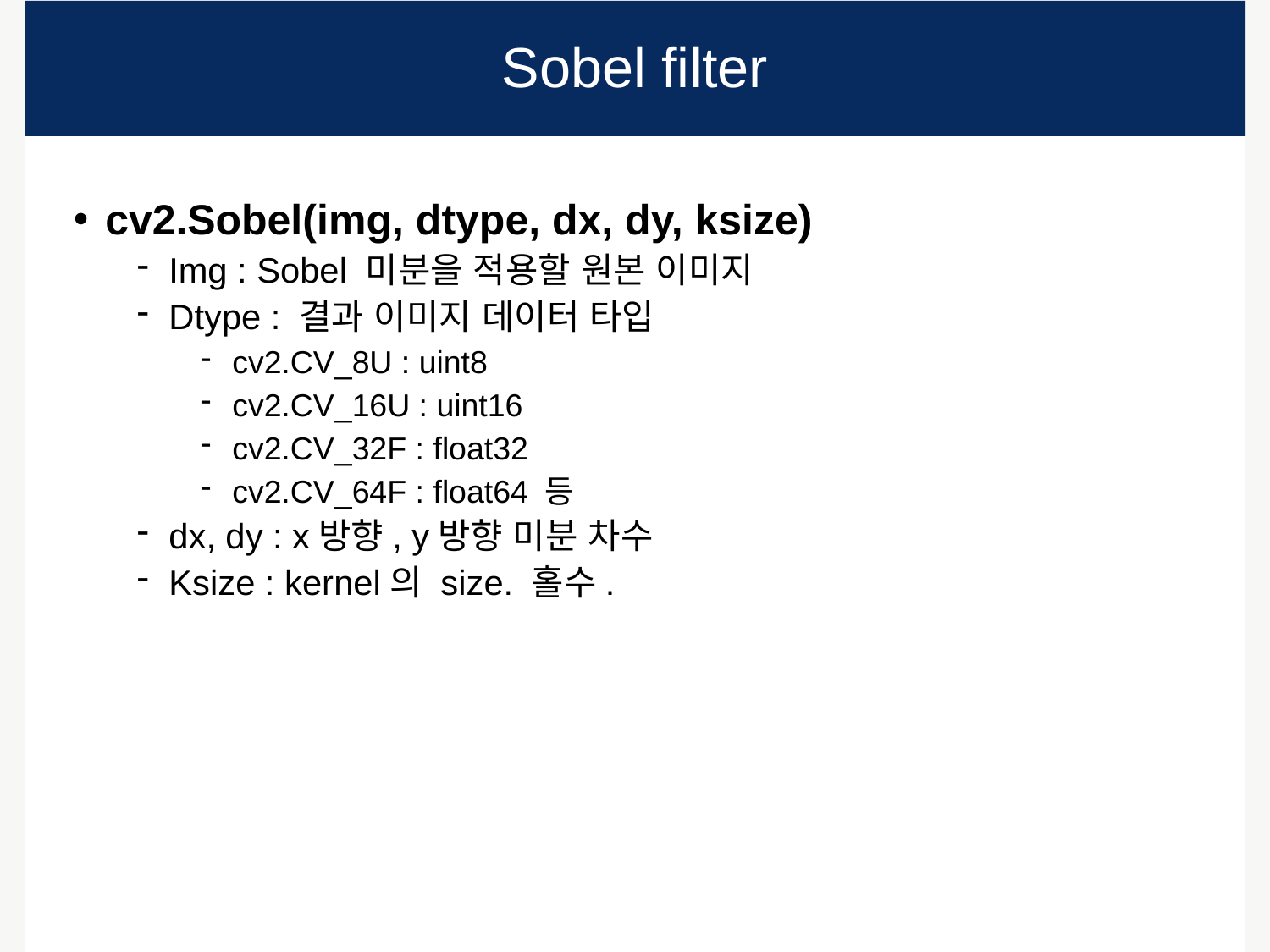

# Sobel filter
cv2.Sobel(img, dtype, dx, dy, ksize)
Img : Sobel 미분을 적용할 원본 이미지
Dtype : 결과 이미지 데이터 타입
cv2.CV_8U : uint8
cv2.CV_16U : uint16
cv2.CV_32F : float32
cv2.CV_64F : float64 등
dx, dy : x방향, y방향 미분 차수
Ksize : kernel의 size. 홀수.